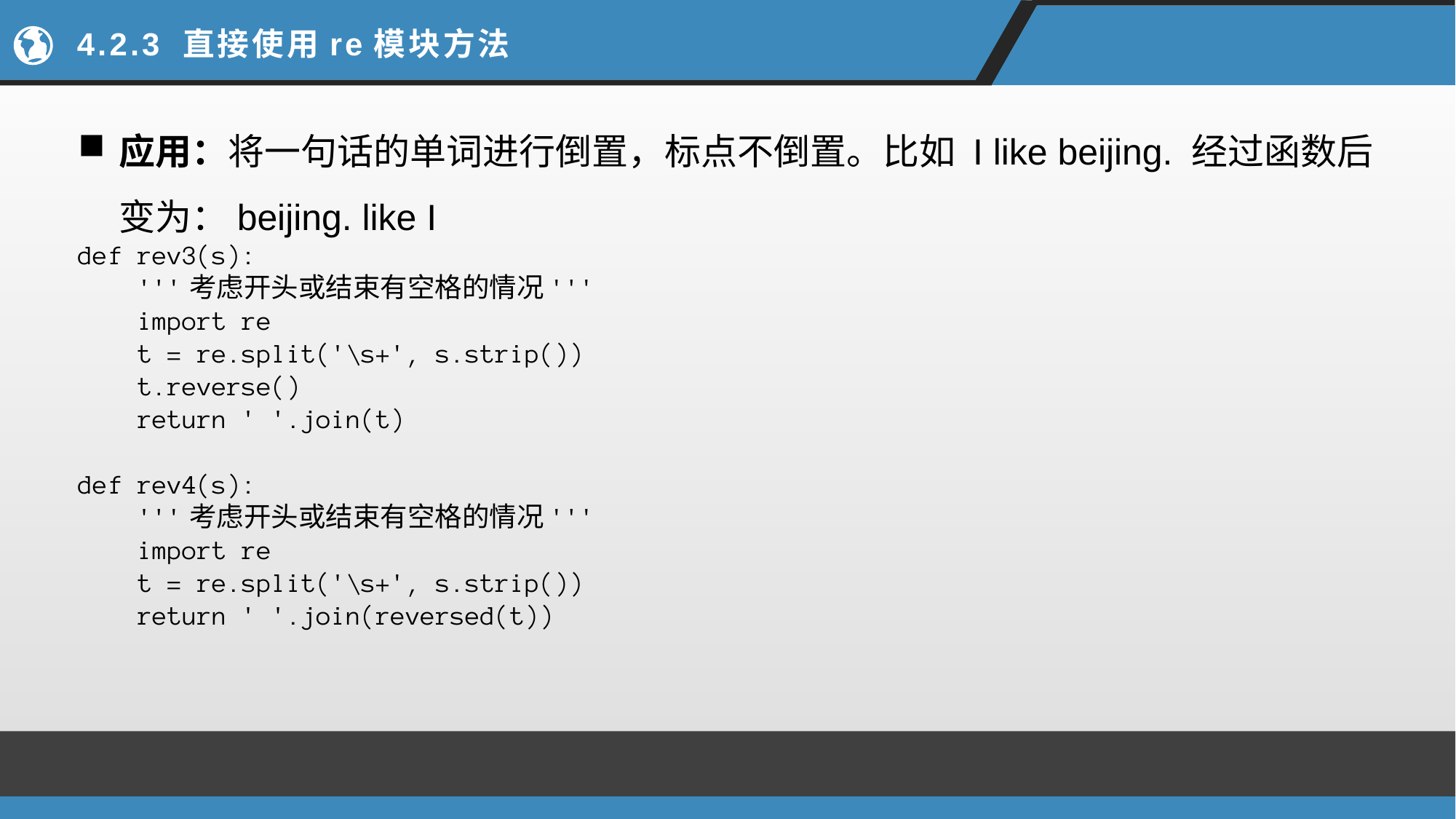

# 4.2.3 直接使用re模块方法

应用：将一句话的单词进行倒置，标点不倒置。比如 I like beijing. 经过函数后变为：beijing. like I
def rev3(s):
    '''考虑开头或结束有空格的情况'''
    import re
    t = re.split('\s+', s.strip())
    t.reverse()
    return ' '.join(t)

def rev4(s):
    '''考虑开头或结束有空格的情况'''
    import re
    t = re.split('\s+', s.strip())
    return ' '.join(reversed(t))
89